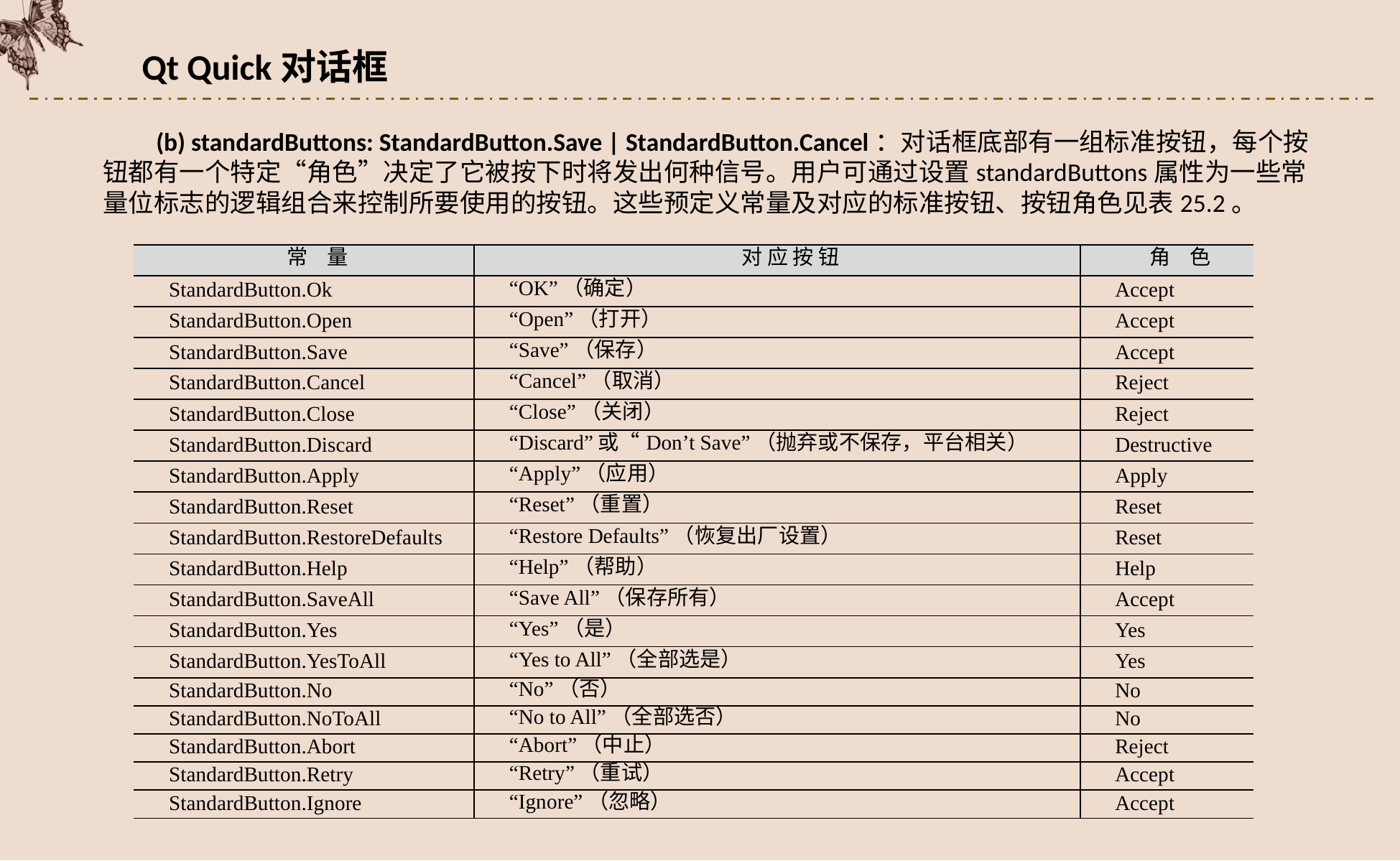

Qt Quick对话框
(b) standardButtons: StandardButton.Save | StandardButton.Cancel：对话框底部有一组标准按钮，每个按钮都有一个特定“角色”决定了它被按下时将发出何种信号。用户可通过设置standardButtons属性为一些常量位标志的逻辑组合来控制所要使用的按钮。这些预定义常量及对应的标准按钮、按钮角色见表25.2。
| 常 量 | 对 应 按 钮 | 角 色 |
| --- | --- | --- |
| StandardButton.Ok | “OK”（确定） | Accept |
| StandardButton.Open | “Open”（打开） | Accept |
| StandardButton.Save | “Save”（保存） | Accept |
| StandardButton.Cancel | “Cancel”（取消） | Reject |
| StandardButton.Close | “Close”（关闭） | Reject |
| StandardButton.Discard | “Discard”或“Don’t Save”（抛弃或不保存，平台相关） | Destructive |
| StandardButton.Apply | “Apply”（应用） | Apply |
| StandardButton.Reset | “Reset”（重置） | Reset |
| StandardButton.RestoreDefaults | “Restore Defaults”（恢复出厂设置） | Reset |
| StandardButton.Help | “Help”（帮助） | Help |
| StandardButton.SaveAll | “Save All”（保存所有） | Accept |
| StandardButton.Yes | “Yes”（是） | Yes |
| StandardButton.YesToAll | “Yes to All”（全部选是） | Yes |
| StandardButton.No | “No”（否） | No |
| StandardButton.NoToAll | “No to All”（全部选否） | No |
| StandardButton.Abort | “Abort”（中止） | Reject |
| StandardButton.Retry | “Retry”（重试） | Accept |
| StandardButton.Ignore | “Ignore”（忽略） | Accept |